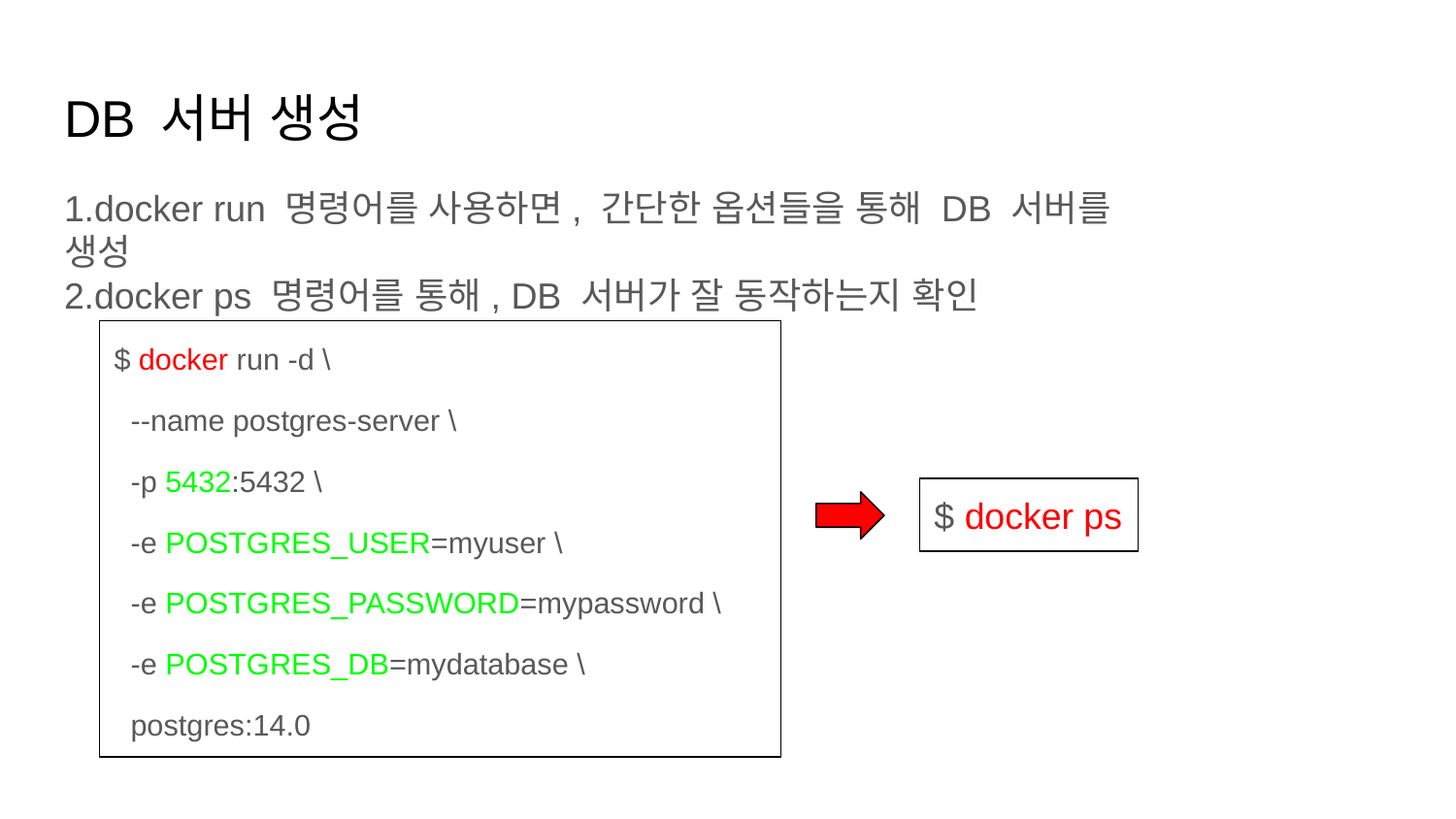

# DB 서버 생성
1.docker run 명령어를 사용하면, 간단한 옵션들을 통해 DB 서버를 생성
2.docker ps 명령어를 통해, DB 서버가 잘 동작하는지 확인
$ docker run -d \
  --name postgres-server \
  -p 5432:5432 \
  -e POSTGRES_USER=myuser \
  -e POSTGRES_PASSWORD=mypassword \
  -e POSTGRES_DB=mydatabase \
  postgres:14.0
$ docker ps